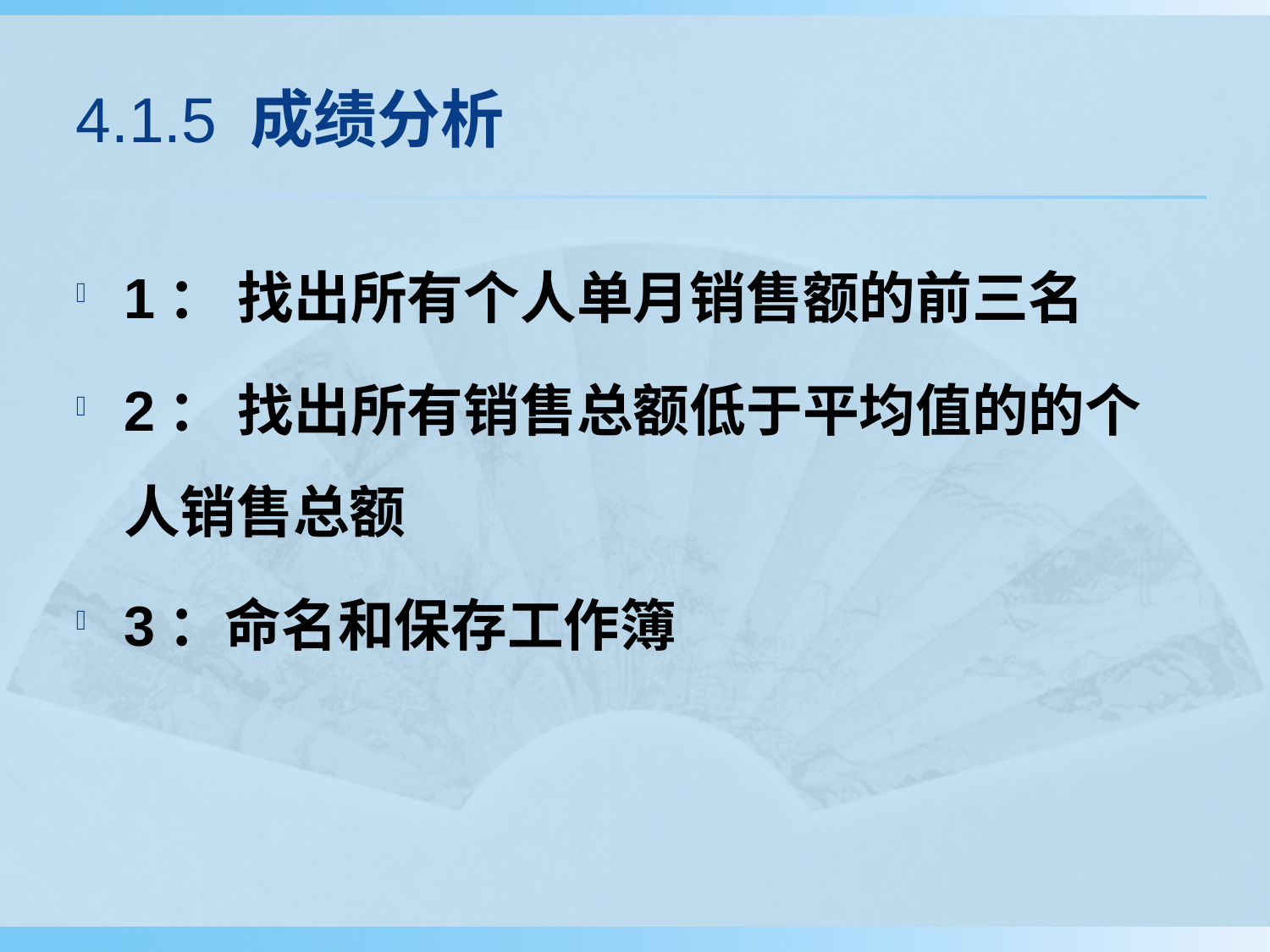

# 4.1.5 成绩分析
1： 找出所有个人单月销售额的前三名
2： 找出所有销售总额低于平均值的的个人销售总额
3：命名和保存工作簿